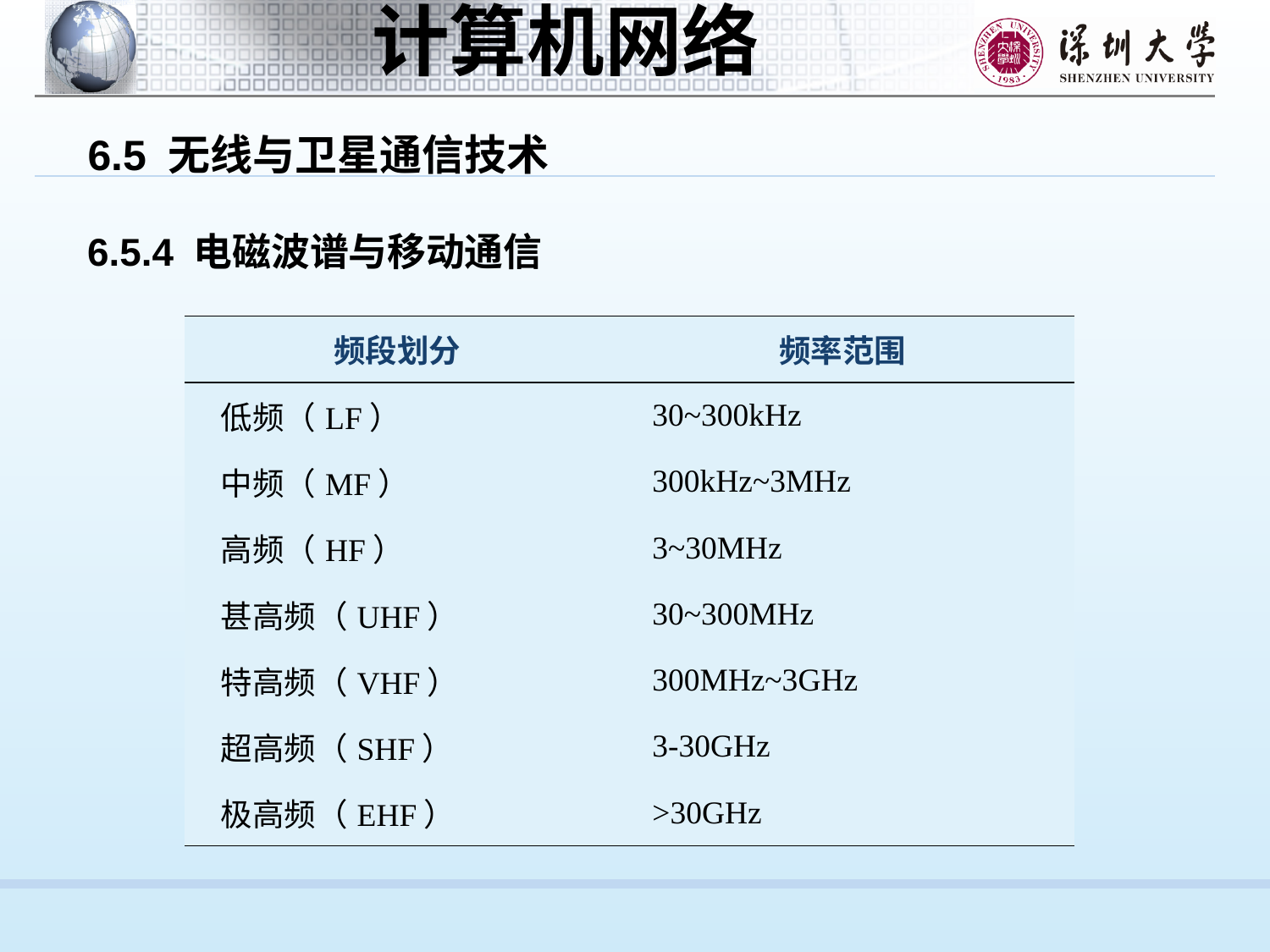

6.5 无线与卫星通信技术

6.5.4 电磁波谱与移动通信
| 频段划分 | 频率范围 |
| --- | --- |
| 低频（LF） | 30~300kHz |
| 中频（MF） | 300kHz~3MHz |
| 高频（HF） | 3~30MHz |
| 甚高频（UHF） | 30~300MHz |
| 特高频（VHF） | 300MHz~3GHz |
| 超高频（SHF） | 3-30GHz |
| 极高频（EHF） | >30GHz |